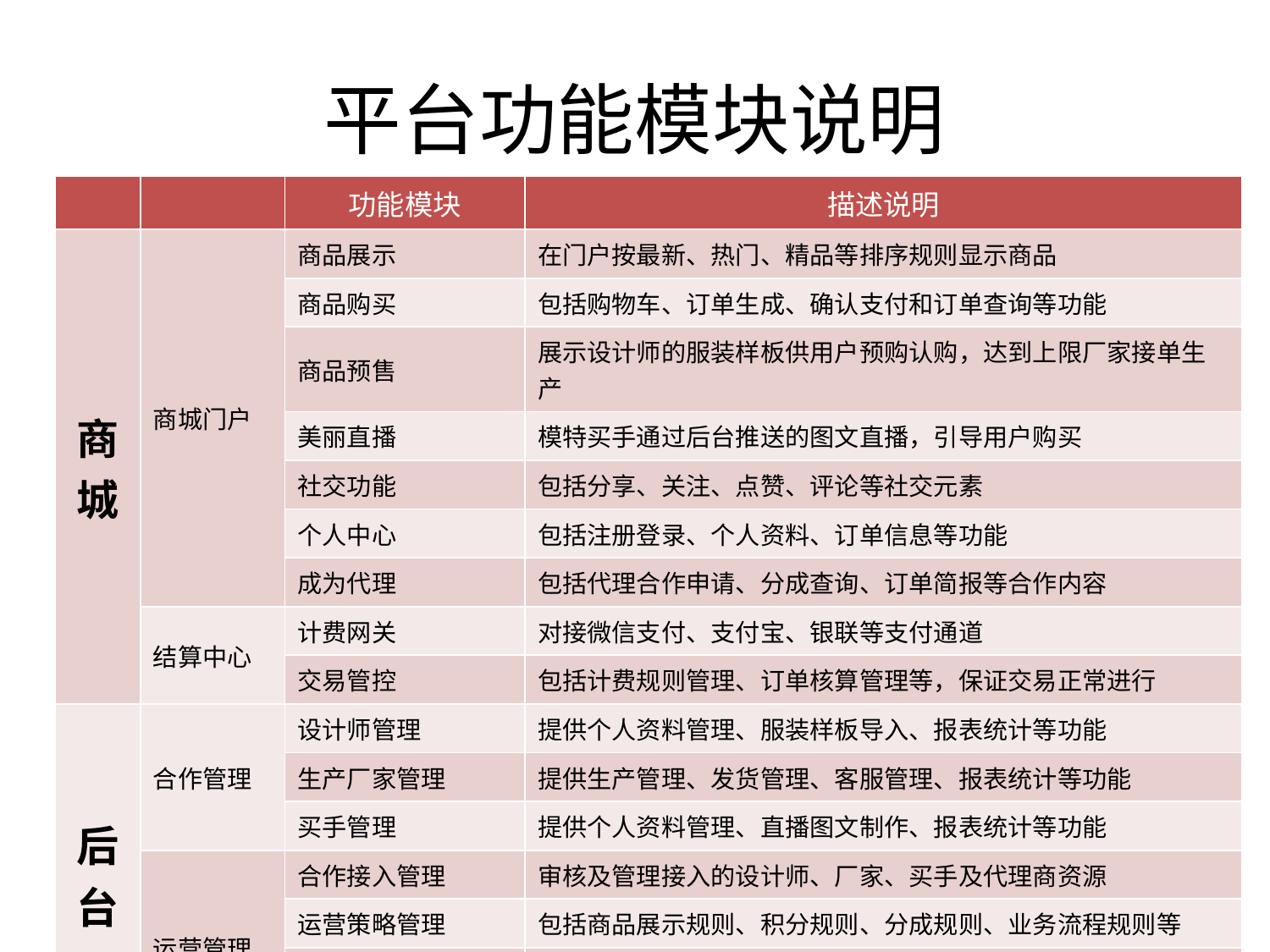

# 平台功能模块说明
|  |  | 功能模块 | 描述说明 |
| --- | --- | --- | --- |
| 商城 | 商城门户 | 商品展示 | 在门户按最新、热门、精品等排序规则显示商品 |
|  |  | 商品购买 | 包括购物车、订单生成、确认支付和订单查询等功能 |
|  |  | 商品预售 | 展示设计师的服装样板供用户预购认购，达到上限厂家接单生产 |
|  |  | 美丽直播 | 模特买手通过后台推送的图文直播，引导用户购买 |
|  |  | 社交功能 | 包括分享、关注、点赞、评论等社交元素 |
|  |  | 个人中心 | 包括注册登录、个人资料、订单信息等功能 |
|  |  | 成为代理 | 包括代理合作申请、分成查询、订单简报等合作内容 |
|  | 结算中心 | 计费网关 | 对接微信支付、支付宝、银联等支付通道 |
|  |  | 交易管控 | 包括计费规则管理、订单核算管理等，保证交易正常进行 |
| 后台 | 合作管理 | 设计师管理 | 提供个人资料管理、服装样板导入、报表统计等功能 |
|  |  | 生产厂家管理 | 提供生产管理、发货管理、客服管理、报表统计等功能 |
|  |  | 买手管理 | 提供个人资料管理、直播图文制作、报表统计等功能 |
|  | 运营管理 | 合作接入管理 | 审核及管理接入的设计师、厂家、买手及代理商资源 |
|  |  | 运营策略管理 | 包括商品展示规则、积分规则、分成规则、业务流程规则等 |
|  |  | 营销活动管理 | 包括抽奖、折扣、优惠、拼单、团购等营销活动管理 |
|  |  | 统计分析报表 | 生成各种相关的月报、日报 |